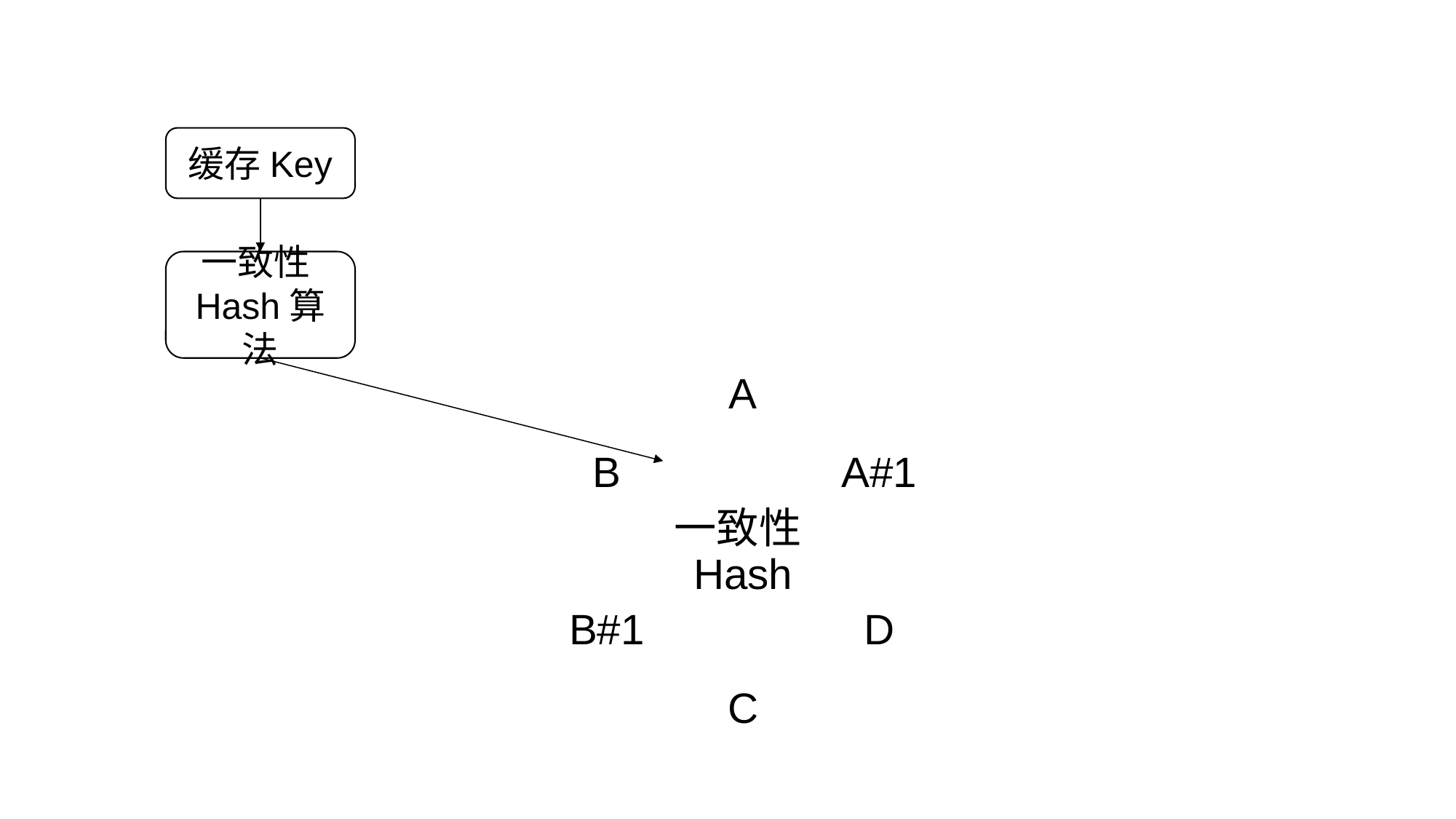

缓存Key
一致性Hash算法
一致性Hash
A
A#1
D
C
B#1
B